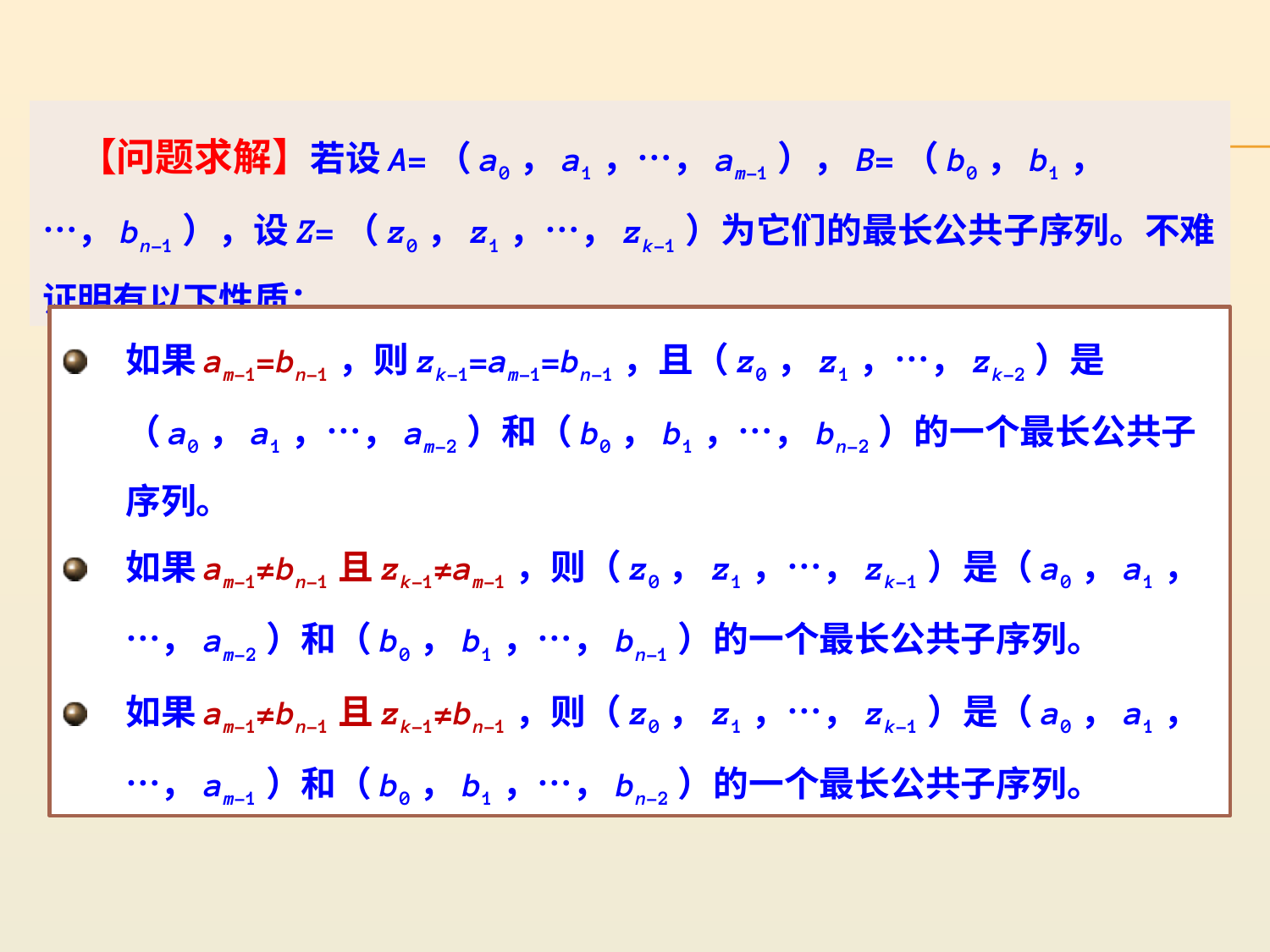

【问题求解】若设A=（a0，a1，…，am-1），B=（b0，b1，…，bn-1），设Z=（z0，z1，…，zk-1）为它们的最长公共子序列。不难证明有以下性质：
如果am-1=bn-1，则zk-1=am-1=bn-1，且（z0，z1，…，zk-2）是（a0，a1，…，am-2）和（b0，b1，…，bn-2）的一个最长公共子序列。
如果am-1≠bn-1且zk-1≠am-1，则（z0，z1，…，zk-1）是（a0，a1，…，am-2）和（b0，b1，…，bn-1）的一个最长公共子序列。
如果am-1≠bn-1且zk-1≠bn-1，则（z0，z1，…，zk-1）是（a0，a1，…，am-1）和（b0，b1，…，bn-2）的一个最长公共子序列。